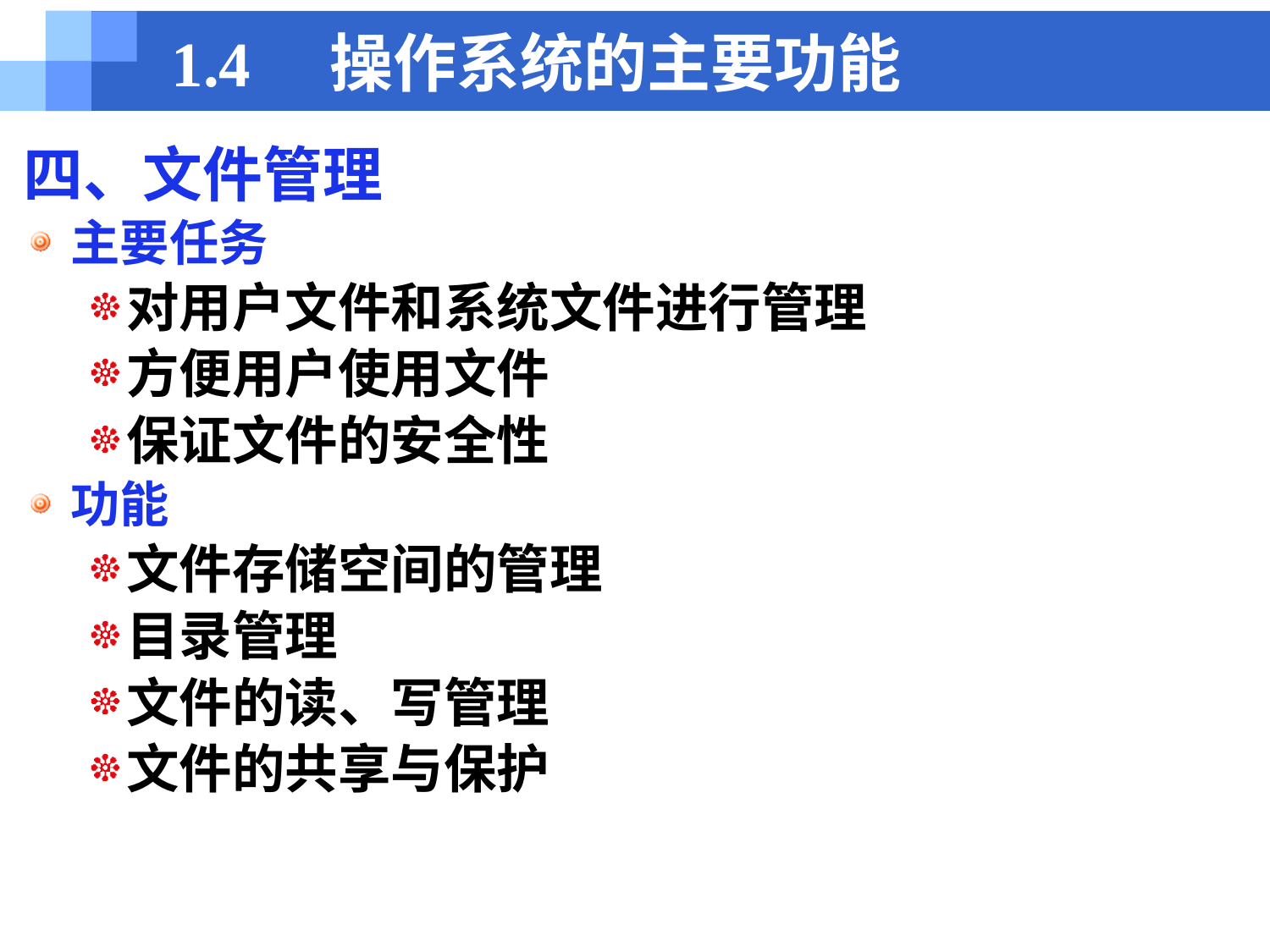

# 1.4　操作系统的主要功能
四、文件管理
主要任务
对用户文件和系统文件进行管理
方便用户使用文件
保证文件的安全性
功能
文件存储空间的管理
目录管理
文件的读、写管理
文件的共享与保护